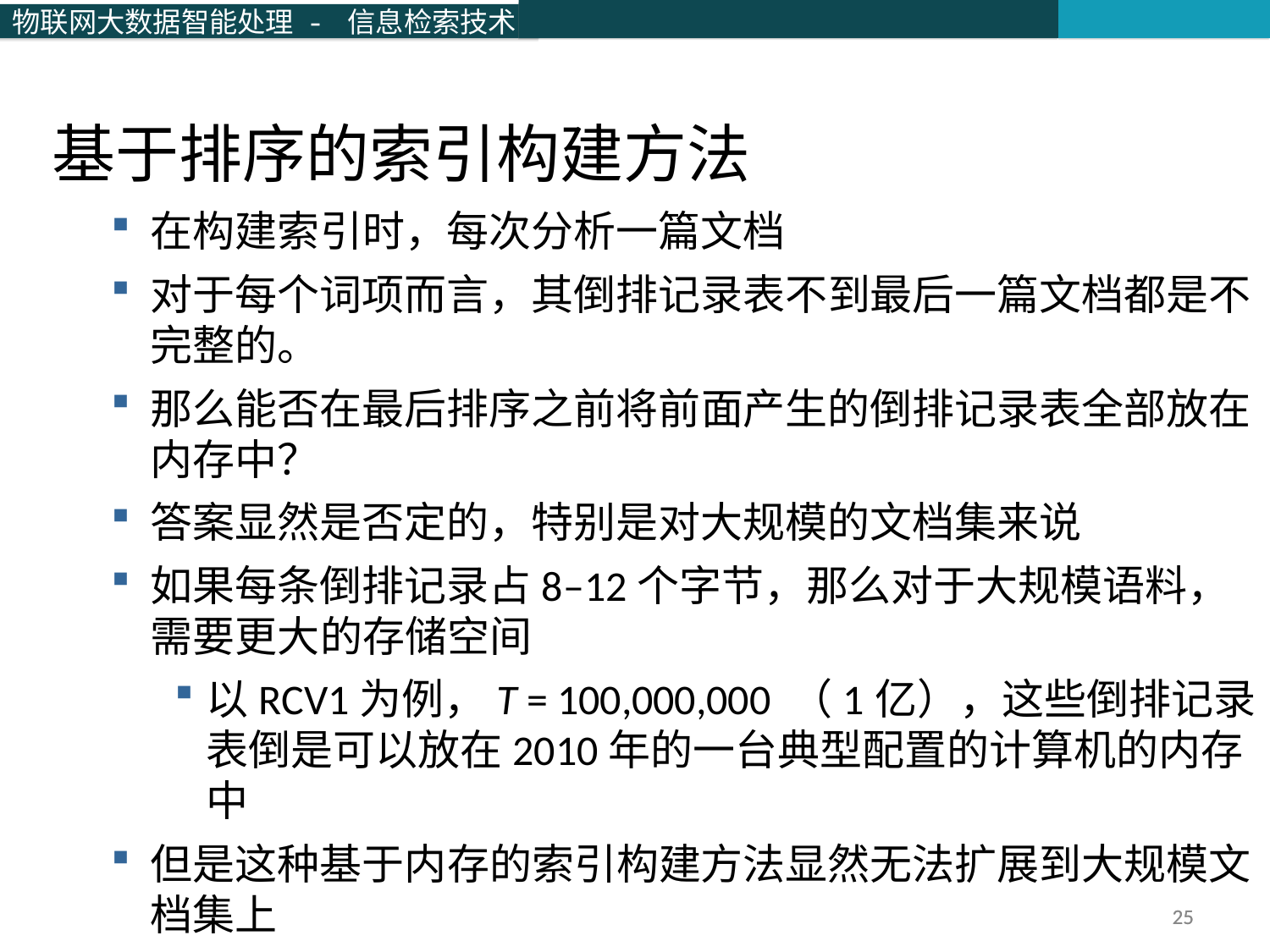

基于排序的索引构建方法
在构建索引时，每次分析一篇文档
对于每个词项而言，其倒排记录表不到最后一篇文档都是不完整的。
那么能否在最后排序之前将前面产生的倒排记录表全部放在内存中？
答案显然是否定的，特别是对大规模的文档集来说
如果每条倒排记录占8–12个字节，那么对于大规模语料，需要更大的存储空间
以RCV1为例，T = 100,000,000 （1亿），这些倒排记录表倒是可以放在2010年的一台典型配置的计算机的内存中
但是这种基于内存的索引构建方法显然无法扩展到大规模文档集上
因此，需要在磁盘上存储中间结果
25
25